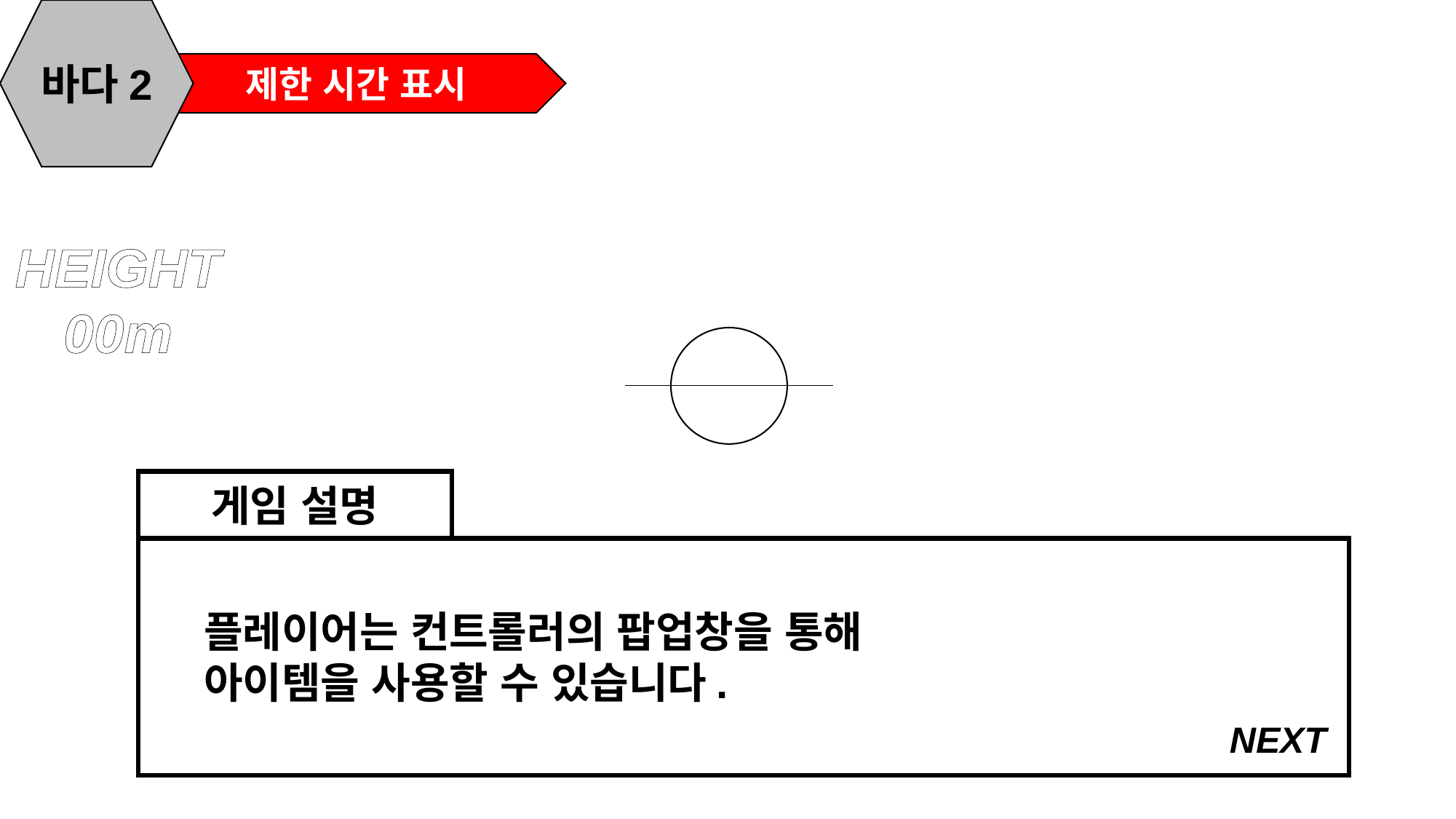

바다2
제한 시간 표시
HEIGHT
00m

게임 설명

플레이어는 컨트롤러의 팝업창을 통해
아이템을 사용할 수 있습니다.
NEXT